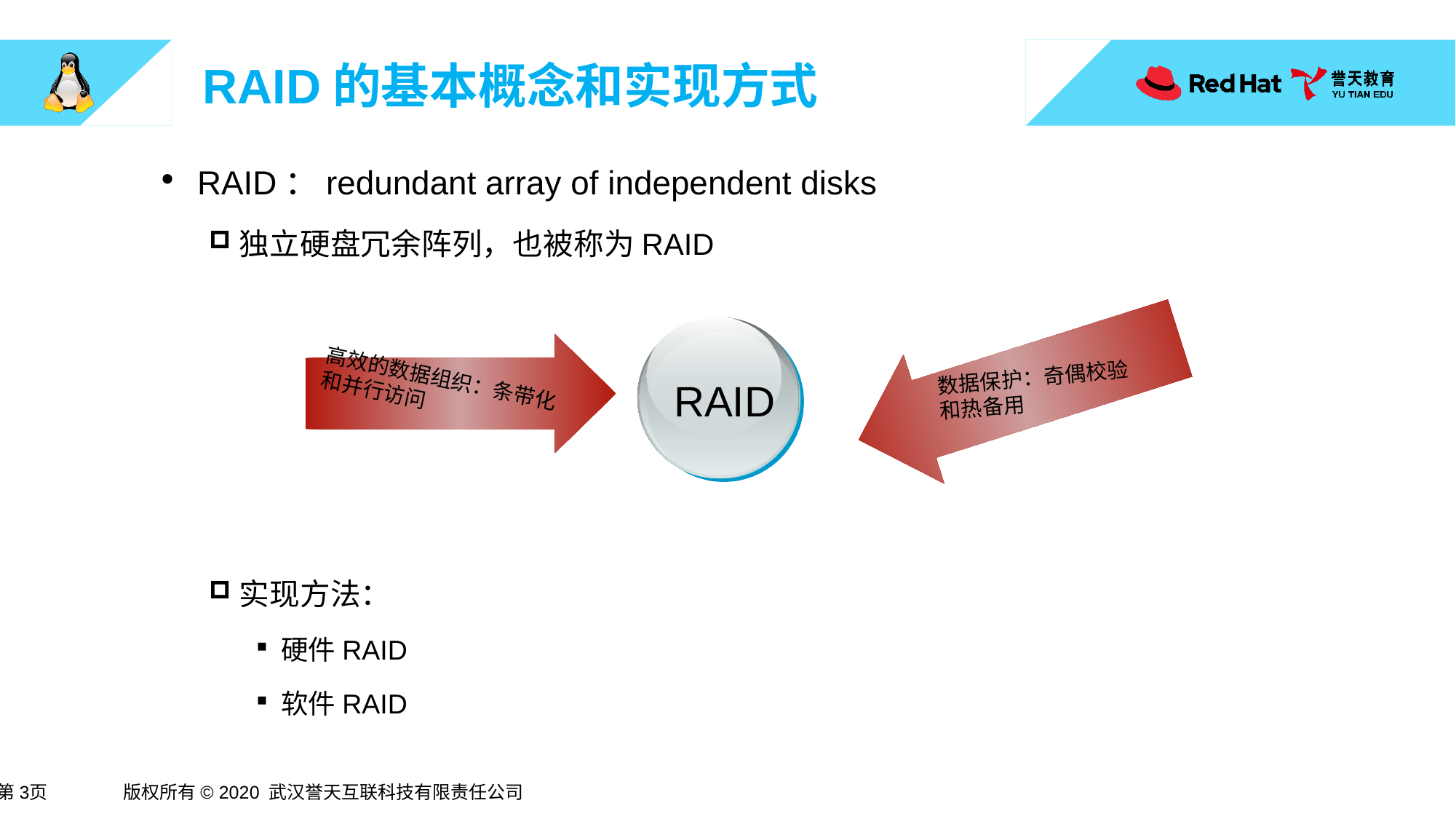

# RAID的基本概念和实现方式
RAID：redundant array of independent disks
独立硬盘冗余阵列，也被称为RAID

实现方法：
硬件RAID
软件RAID

数据保护：奇偶校验和热备用
高效的数据组织：条带化和并行访问
RAID